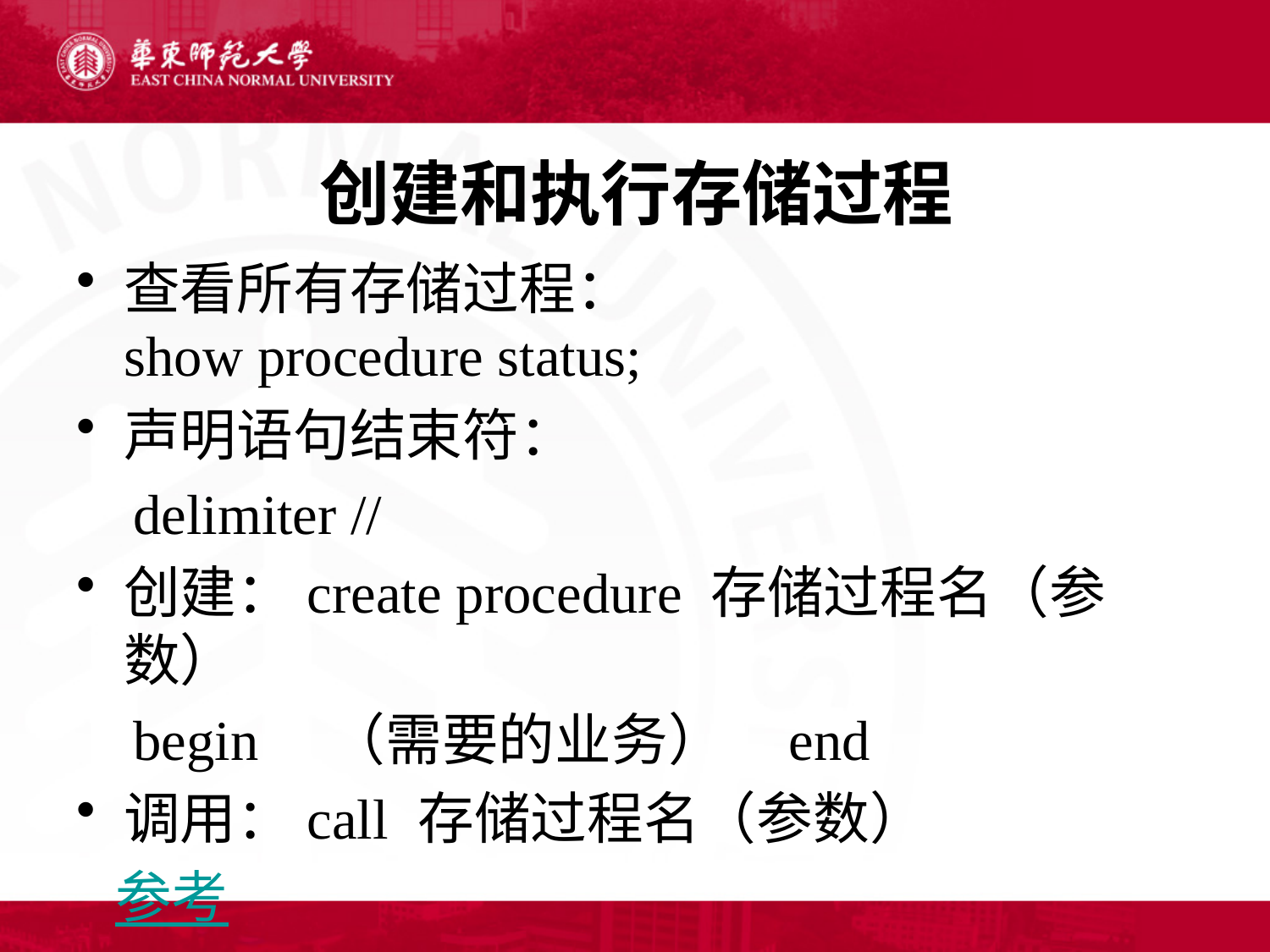

# 创建和执行存储过程
查看所有存储过程：
show procedure status;
声明语句结束符：
    delimiter //
创建：create procedure 存储过程名（参数）
    begin    （需要的业务）    end
调用：call 存储过程名（参数）
  参考